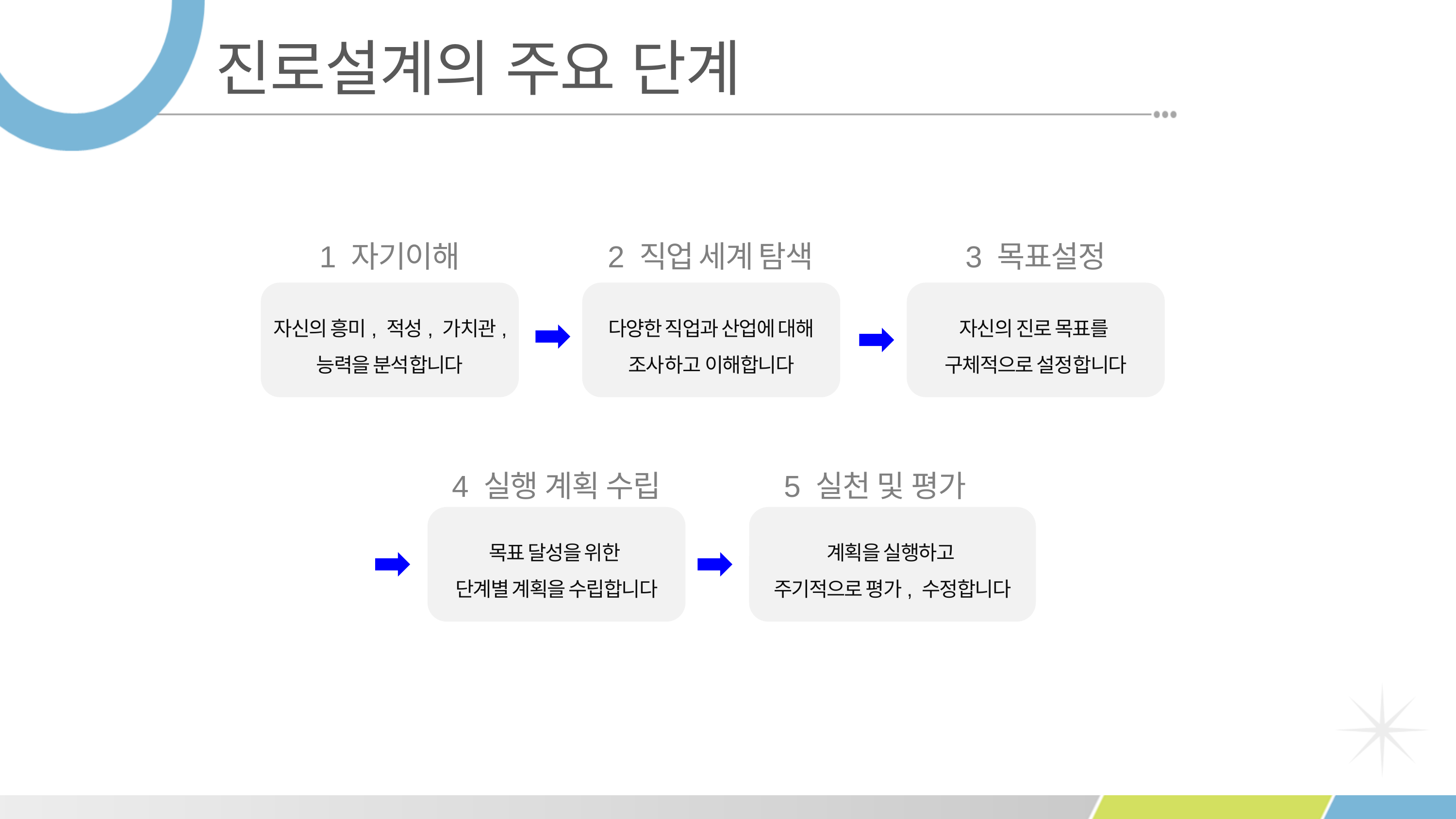

진로설계의 주요 단계
1 자기이해
2 직업 세계 탐색
3 목표설정
자신의 흥미, 적성, 가치관, 능력을 분석합니다
다양한 직업과 산업에 대해
조사하고 이해합니다
자신의 진로 목표를
구체적으로 설정합니다

4 실행 계획 수립
5 실천 및 평가
목표 달성을 위한
단계별 계획을 수립합니다
계획을 실행하고
주기적으로 평가, 수정합니다